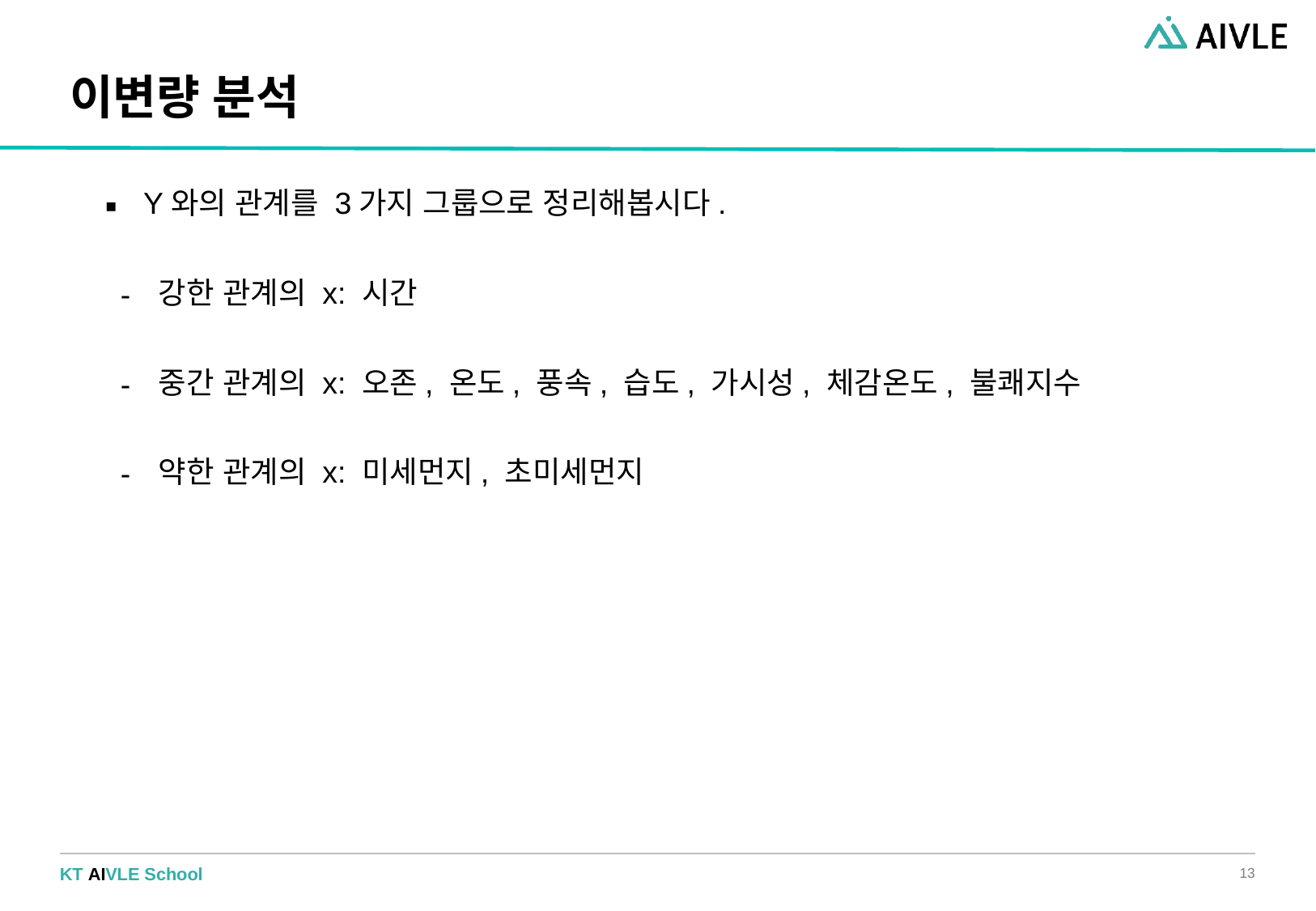

# 이변량 분석
Y와의 관계를 3가지 그룹으로 정리해봅시다.

강한 관계의 x: 시간

중간 관계의 x: 오존, 온도, 풍속, 습도, 가시성, 체감온도, 불쾌지수

약한 관계의 x: 미세먼지, 초미세먼지